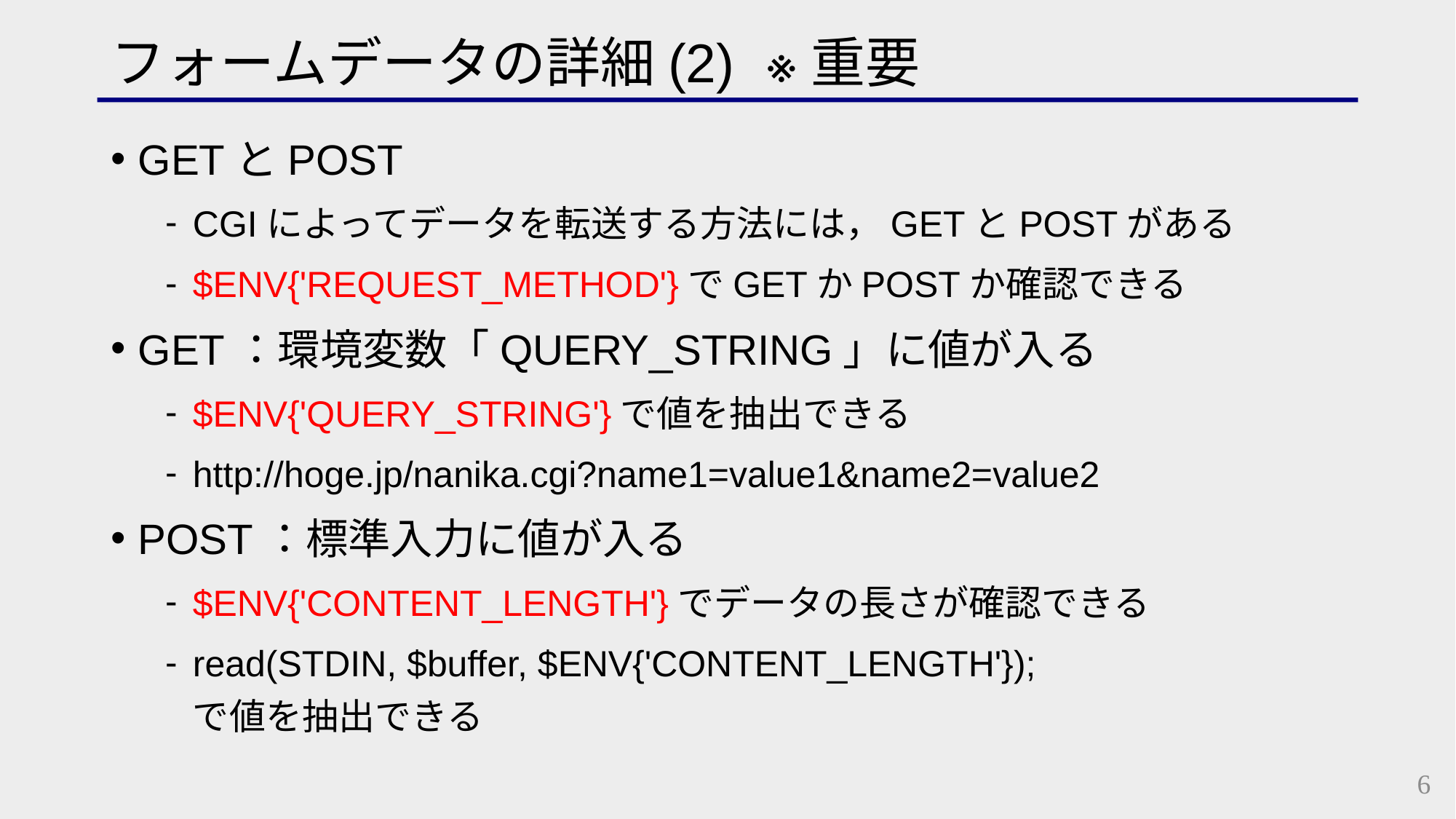

# フォームデータの詳細(2)	※重要
GETとPOST
CGIによってデータを転送する方法には，GETとPOSTがある
$ENV{'REQUEST_METHOD'}でGETかPOSTか確認できる
GET：環境変数「QUERY_STRING」に値が入る
$ENV{'QUERY_STRING'}で値を抽出できる
http://hoge.jp/nanika.cgi?name1=value1&name2=value2
POST：標準入力に値が入る
$ENV{'CONTENT_LENGTH'}でデータの長さが確認できる
read(STDIN, $buffer, $ENV{'CONTENT_LENGTH'});
で値を抽出できる
6